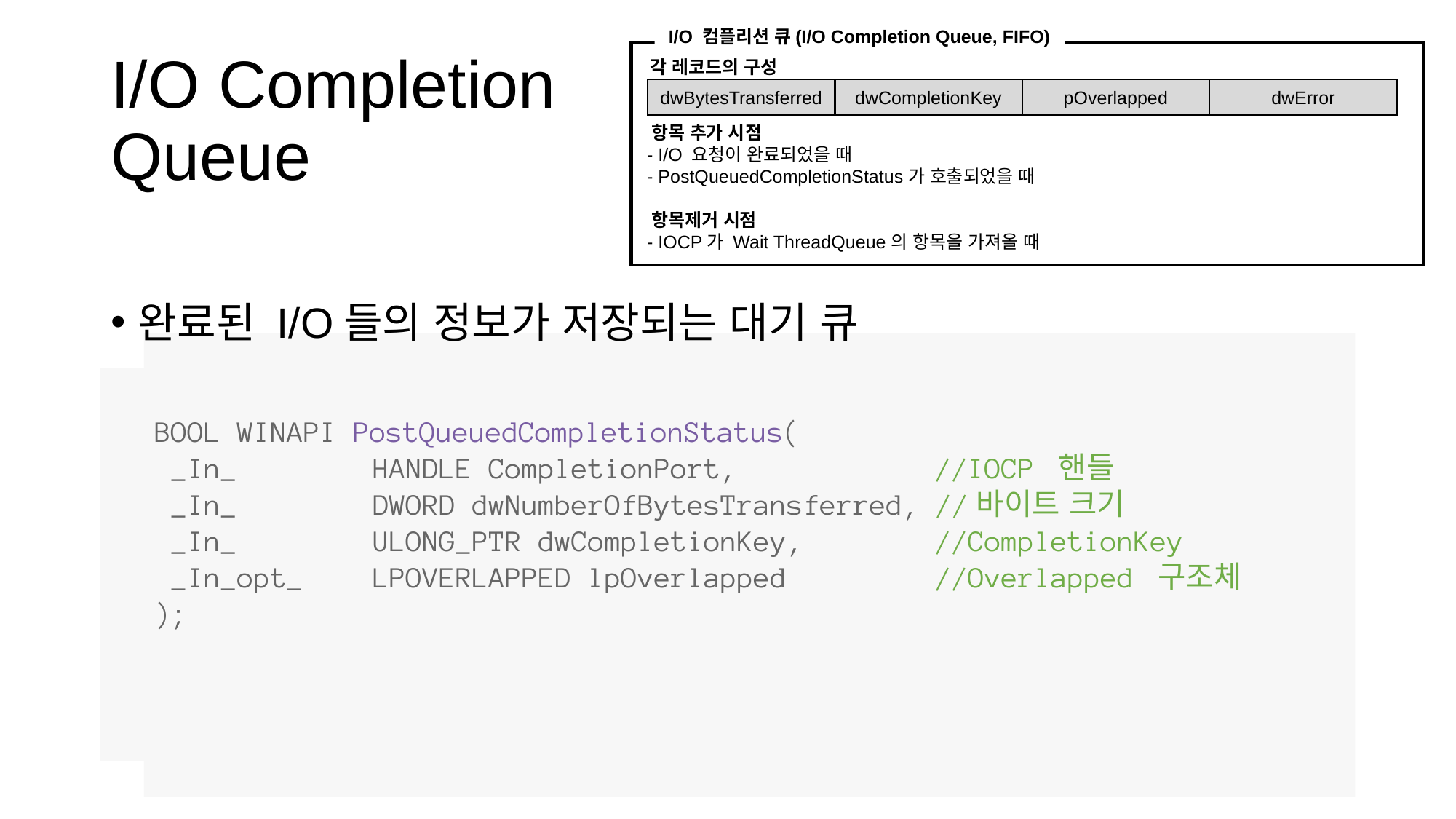

I/O 컴플리션 큐(I/O Completion Queue, FIFO)
 각 레코드의 구성

 항목 추가 시점
 - I/O 요청이 완료되었을 때
 - PostQueuedCompletionStatus가 호출되었을 때

 항목제거 시점
 - IOCP가 Wait ThreadQueue의 항목을 가져올 때
dwCompletionKey
dwBytesTransferred
pOverlapped
dwError
# I/O Completion Queue
완료된 I/O들의 정보가 저장되는 대기 큐

BOOL WINAPI PostQueuedCompletionStatus(
 _In_ 		HANDLE CompletionPort,		 //IOCP 핸들
 _In_ 		DWORD dwNumberOfBytesTransferred, //바이트 크기
 _In_ 		ULONG_PTR dwCompletionKey, 	 //CompletionKey
 _In_opt_ 	LPOVERLAPPED lpOverlapped 		 //Overlapped 구조체
);

6